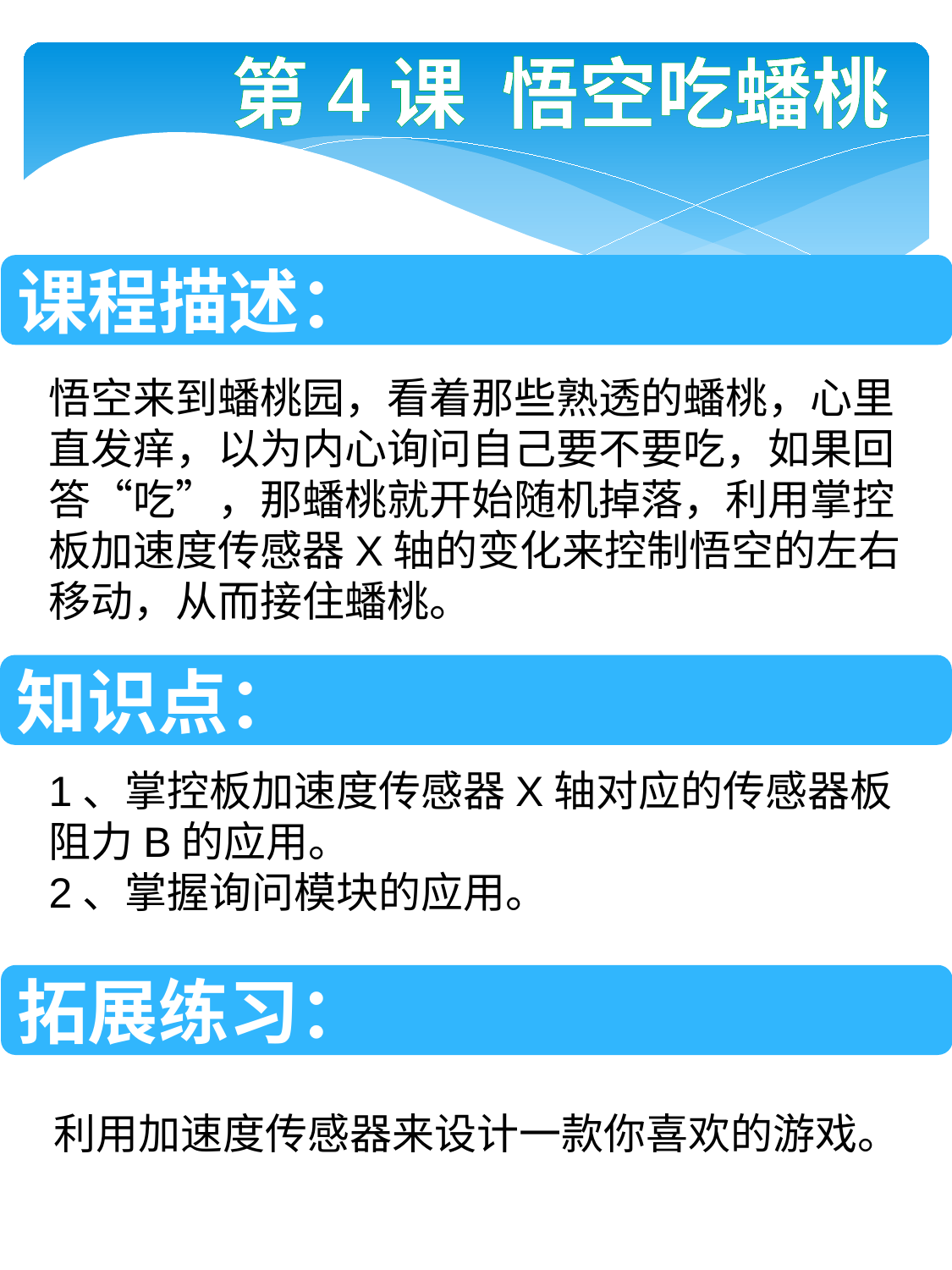

第4课  悟空吃蟠桃
课程描述：
悟空来到蟠桃园，看着那些熟透的蟠桃，心里直发痒，以为内心询问自己要不要吃，如果回答“吃”，那蟠桃就开始随机掉落，利用掌控板加速度传感器X轴的变化来控制悟空的左右移动，从而接住蟠桃。
知识点：
1、掌控板加速度传感器X轴对应的传感器板阻力B的应用。
2、掌握询问模块的应用。
拓展练习：
利用加速度传感器来设计一款你喜欢的游戏。